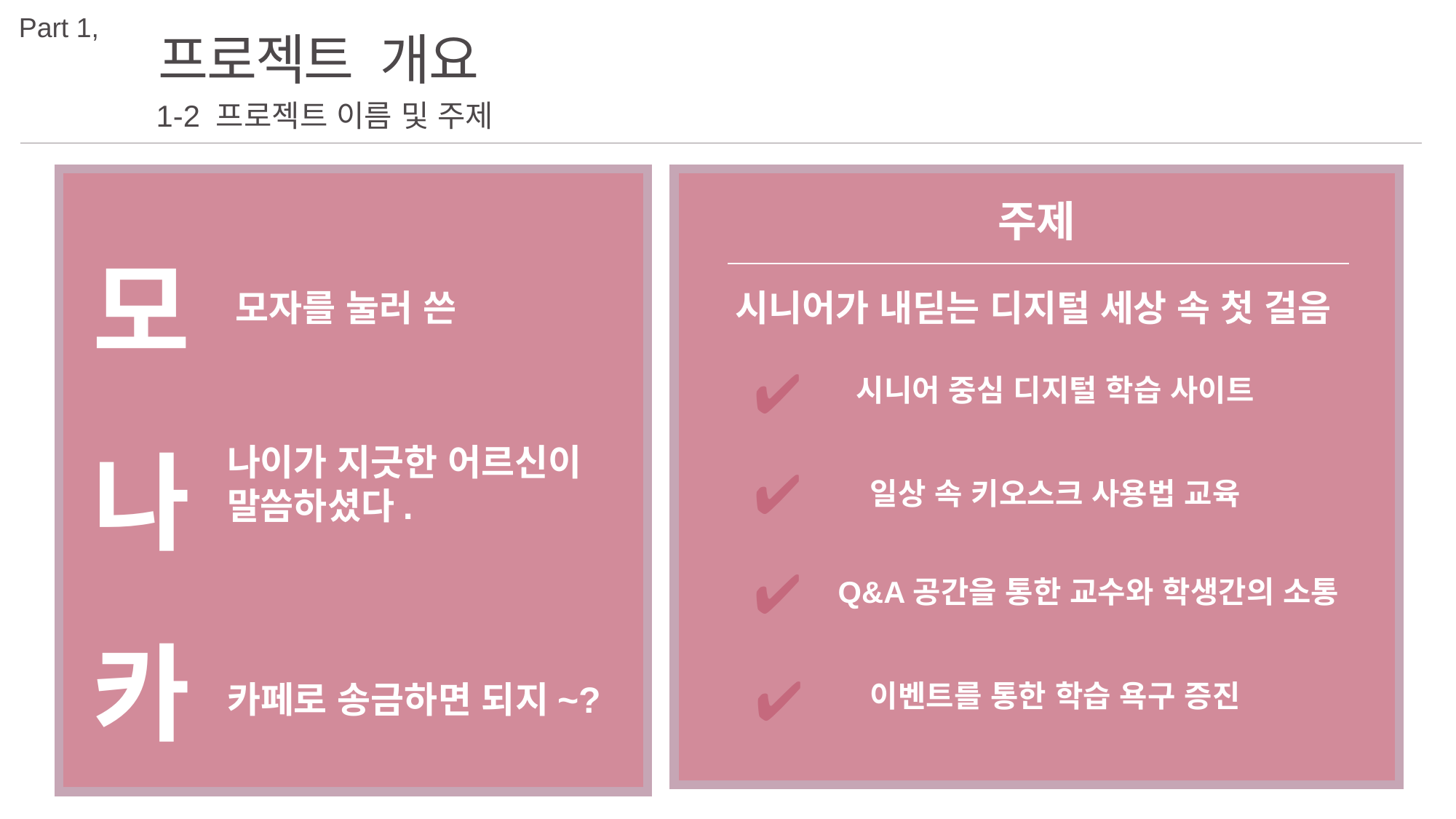

Part 1,
프로젝트  개요
1-2 프로젝트 이름 및 주제

모
나
카
주제
시니어가 내딛는 디지털 세상 속 첫 걸음
모자를 눌러 쓴
✔
시니어 중심 디지털 학습 사이트
나이가 지긋한 어르신이
말씀하셨다.
✔
일상 속 키오스크 사용법 교육
✔
Q&A공간을 통한 교수와 학생간의 소통
✔
이벤트를 통한 학습 욕구 증진
카페로 송금하면 되지~?